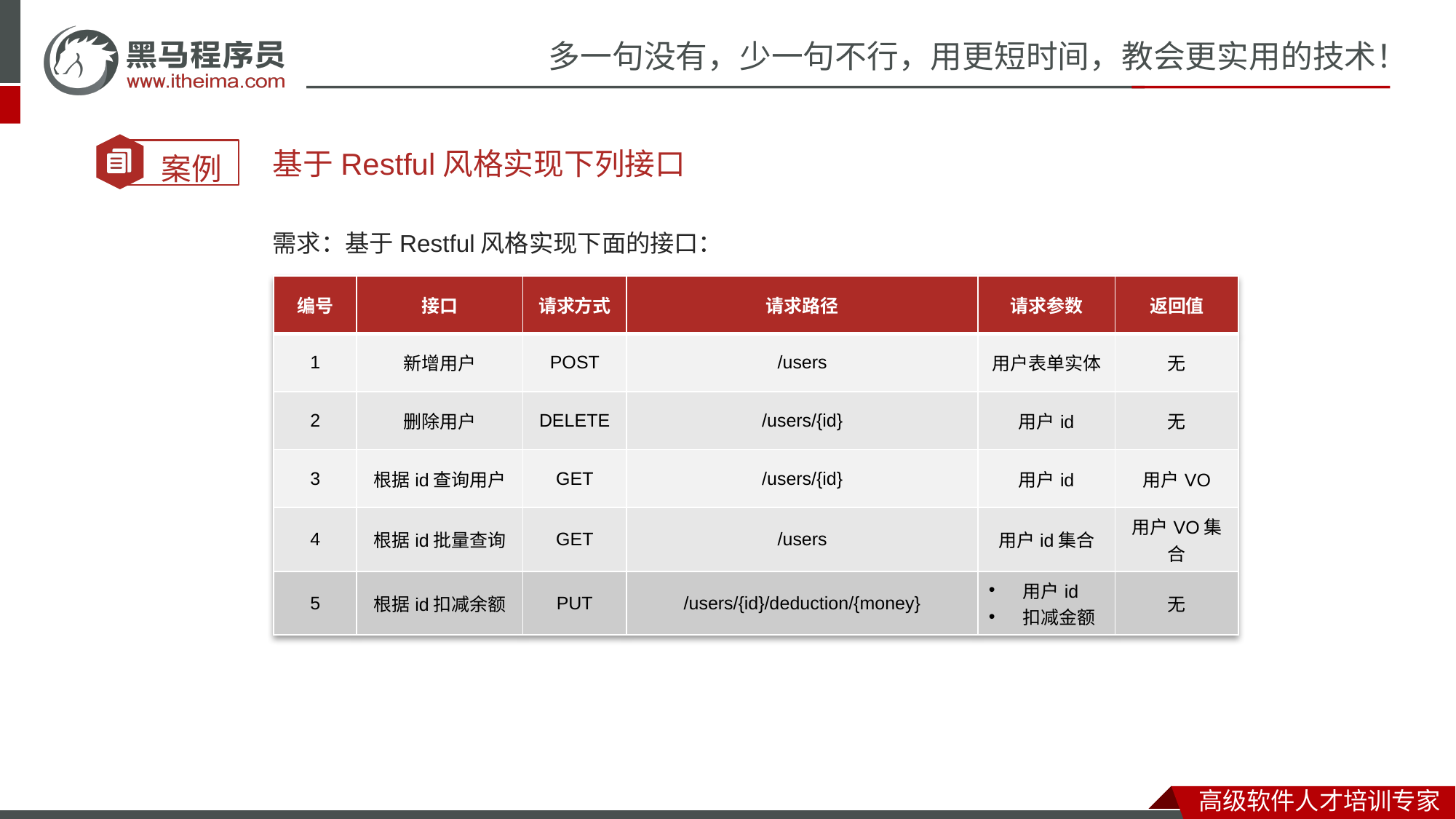

基于Restful风格实现下列接口
需求：基于Restful风格实现下面的接口：
| 编号 | 接口 | 请求方式 | 请求路径 | 请求参数 | 返回值 |
| --- | --- | --- | --- | --- | --- |
| 1 | 新增用户 | POST | /users | 用户表单实体 | 无 |
| 2 | 删除用户 | DELETE | /users/{id} | 用户id | 无 |
| 3 | 根据id查询用户 | GET | /users/{id} | 用户id | 用户VO |
| 4 | 根据id批量查询 | GET | /users | 用户id集合 | 用户VO集合 |
| 5 | 根据id扣减余额 | PUT | /users/{id}/deduction/{money} | 用户id 扣减金额 | 无 |